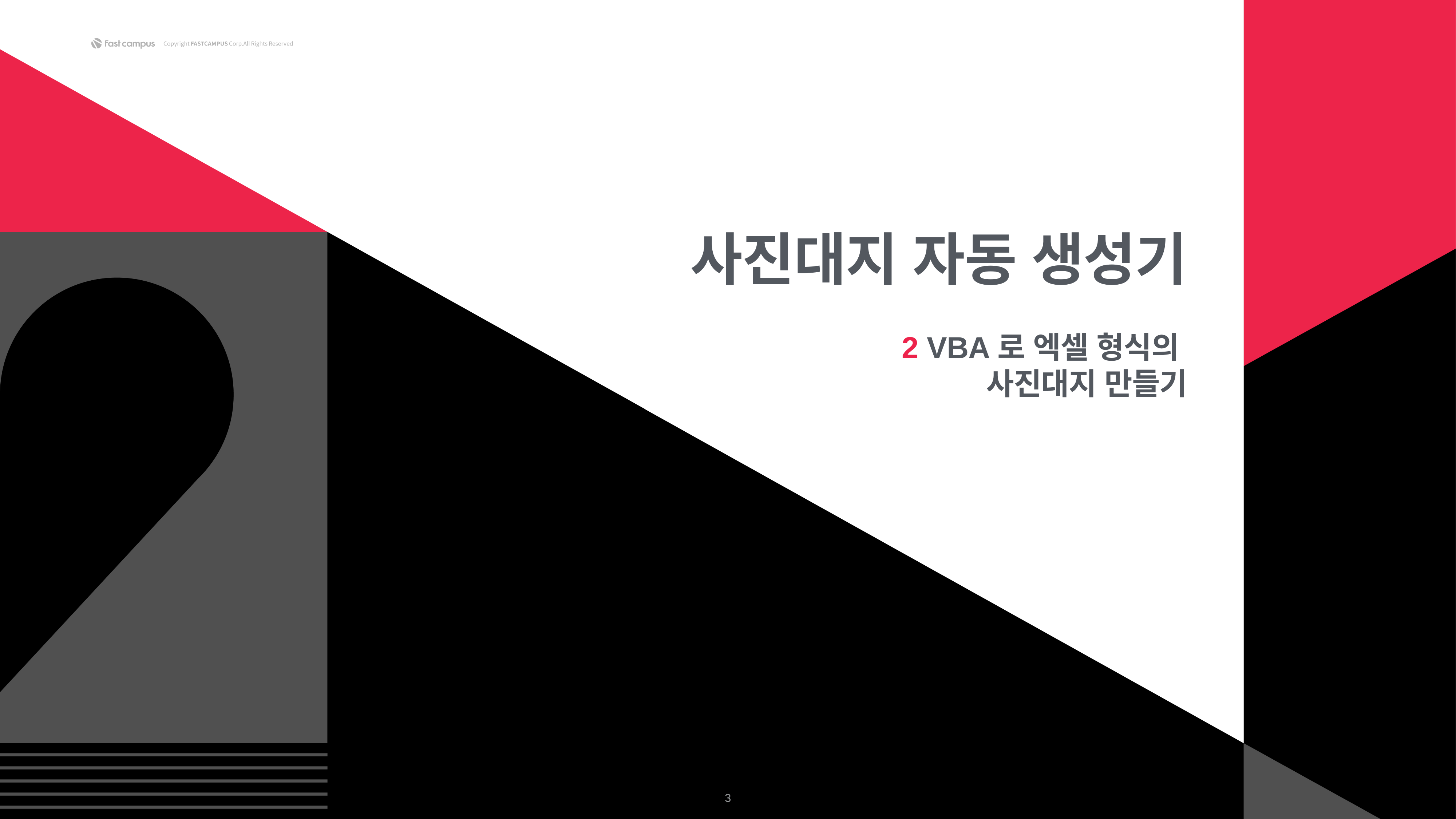

사진대지 자동 생성기

2 VBA로 엑셀 형식의
사진대지 만들기
3